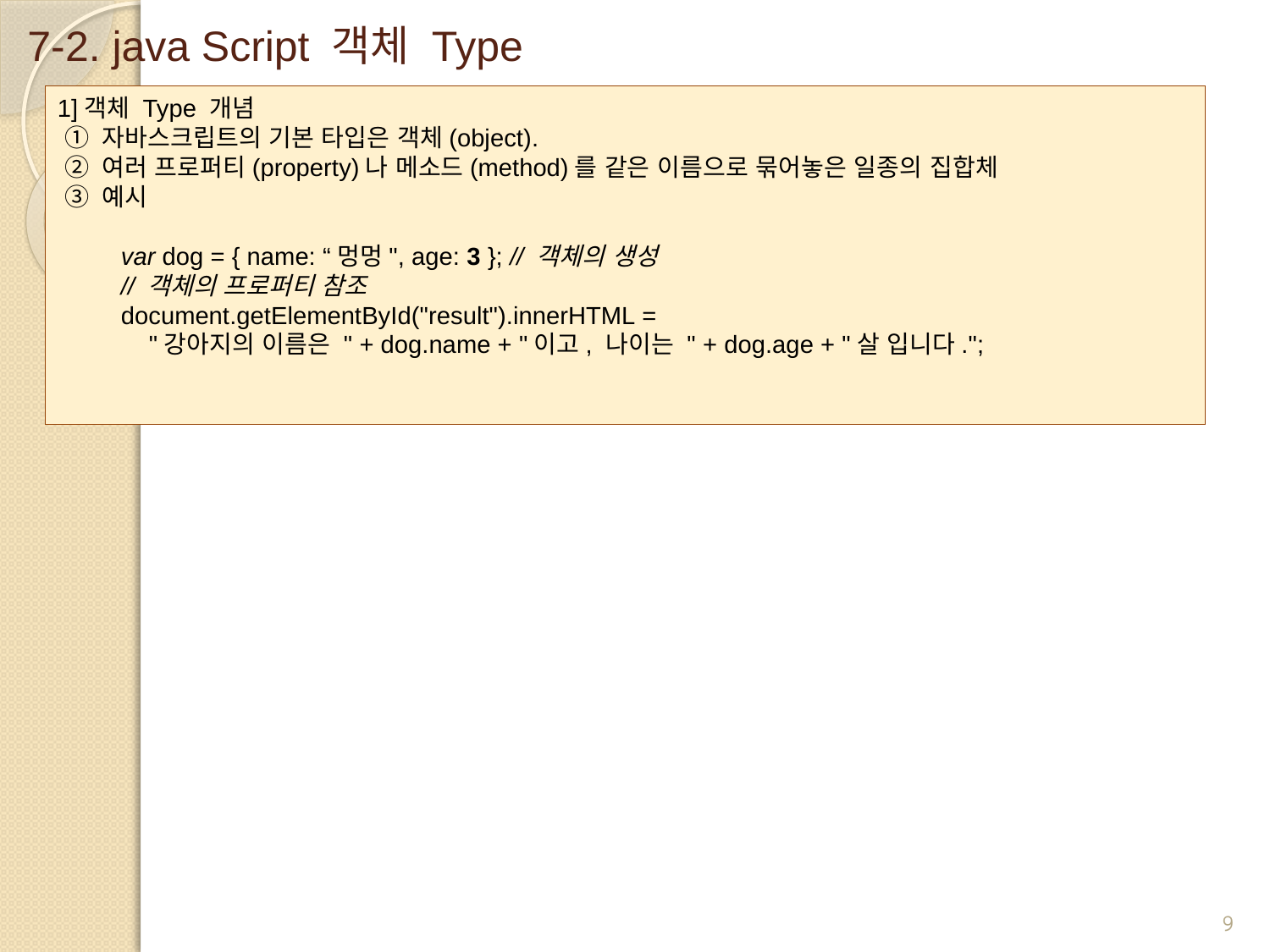

# 7-2. java Script 객체 Type
1]객체 Type 개념
 ① 자바스크립트의 기본 타입은 객체(object).
 ② 여러 프로퍼티(property)나 메소드(method)를 같은 이름으로 묶어놓은 일종의 집합체
 ③ 예시

var dog = { name: “멍멍", age: 3 }; // 객체의 생성
// 객체의 프로퍼티 참조
document.getElementById("result").innerHTML =
    "강아지의 이름은 " + dog.name + "이고, 나이는 " + dog.age + "살 입니다.";

9